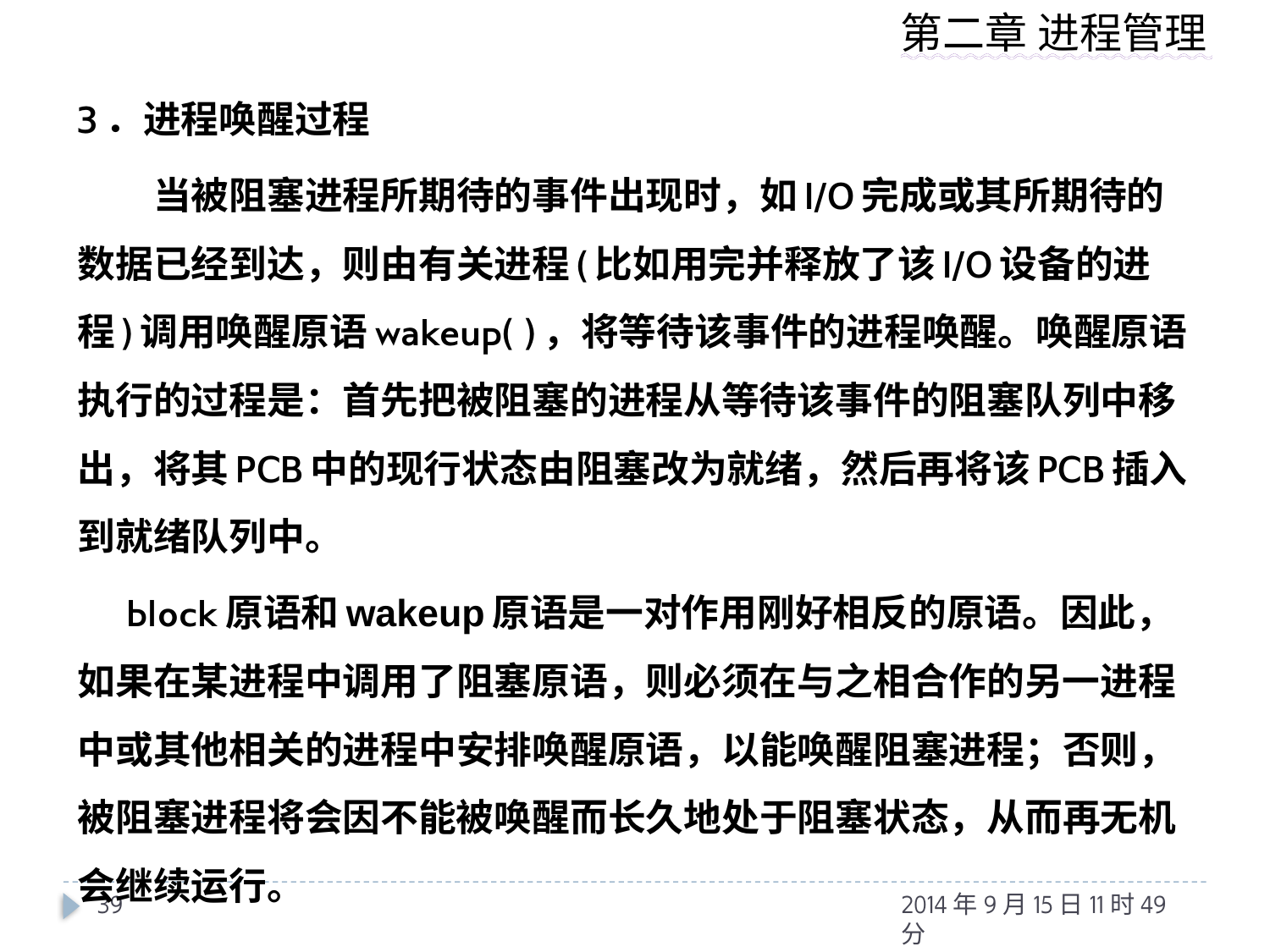

3．进程唤醒过程
　　当被阻塞进程所期待的事件出现时，如I/O完成或其所期待的数据已经到达，则由有关进程(比如用完并释放了该I/O设备的进程)调用唤醒原语wakeup( )，将等待该事件的进程唤醒。唤醒原语执行的过程是：首先把被阻塞的进程从等待该事件的阻塞队列中移出，将其PCB中的现行状态由阻塞改为就绪，然后再将该PCB插入到就绪队列中。
    block原语和wakeup原语是一对作用刚好相反的原语。因此，如果在某进程中调用了阻塞原语，则必须在与之相合作的另一进程中或其他相关的进程中安排唤醒原语，以能唤醒阻塞进程；否则，被阻塞进程将会因不能被唤醒而长久地处于阻塞状态，从而再无机会继续运行。

39
2014年9月15日11时49分